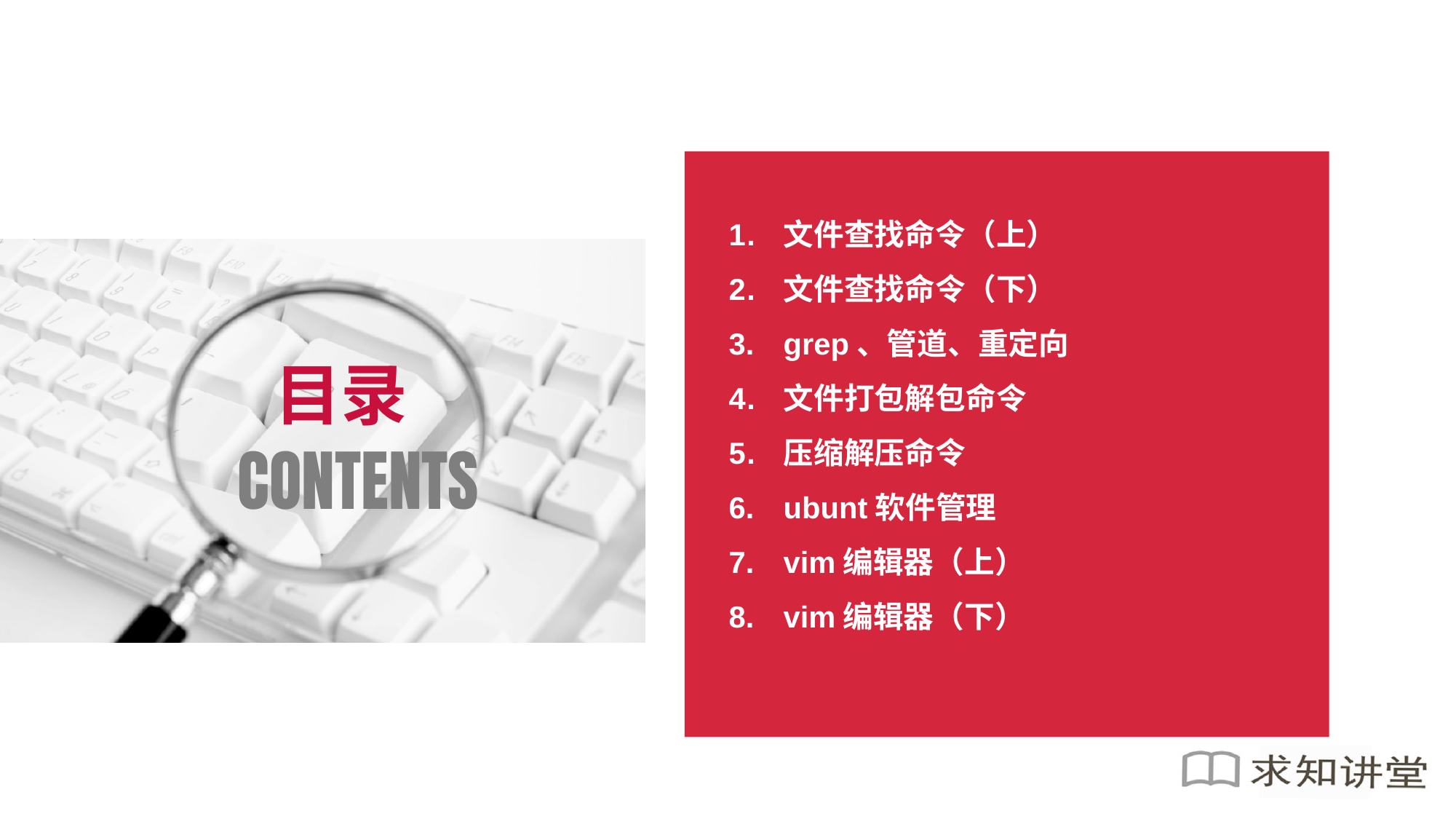

文件查找命令（上）
文件查找命令（下）
grep、管道、重定向
文件打包解包命令
压缩解压命令
ubunt软件管理
vim编辑器（上）
vim编辑器（下）